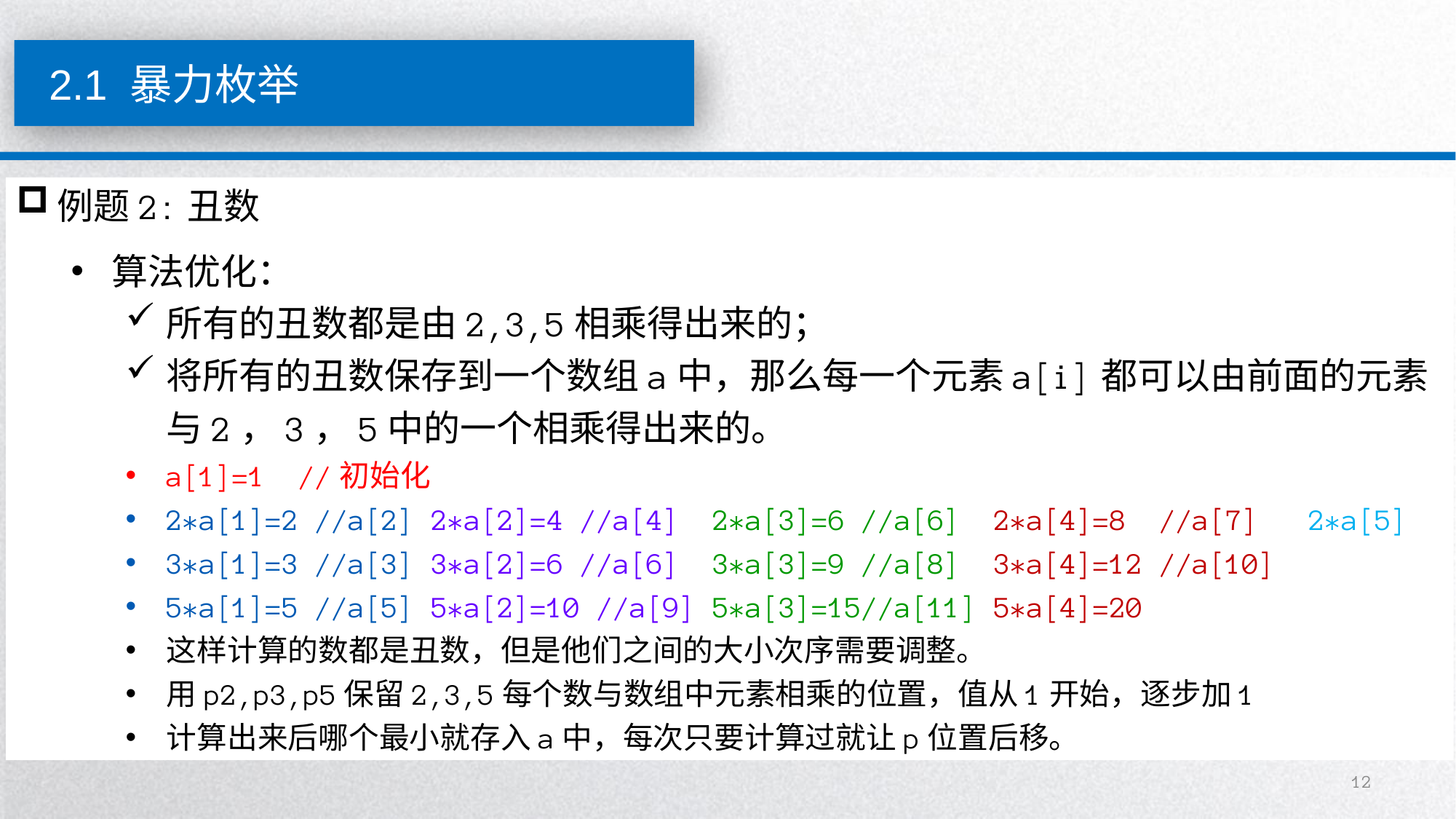

2.1 暴力枚举
例题2:丑数
算法优化：
所有的丑数都是由2,3,5相乘得出来的；
将所有的丑数保存到一个数组a中，那么每一个元素a[i]都可以由前面的元素与2，3，5中的一个相乘得出来的。
a[1]=1  //初始化
2*a[1]=2 //a[2] 2*a[2]=4 //a[4]  2*a[3]=6 //a[6]  2*a[4]=8  //a[7]   2*a[5]
3*a[1]=3 //a[3] 3*a[2]=6 //a[6]  3*a[3]=9 //a[8]  3*a[4]=12 //a[10]
5*a[1]=5 //a[5] 5*a[2]=10 //a[9] 5*a[3]=15//a[11] 5*a[4]=20
这样计算的数都是丑数，但是他们之间的大小次序需要调整。
用p2,p3,p5保留2,3,5每个数与数组中元素相乘的位置，值从1开始，逐步加1
计算出来后哪个最小就存入a中，每次只要计算过就让p位置后移。
12